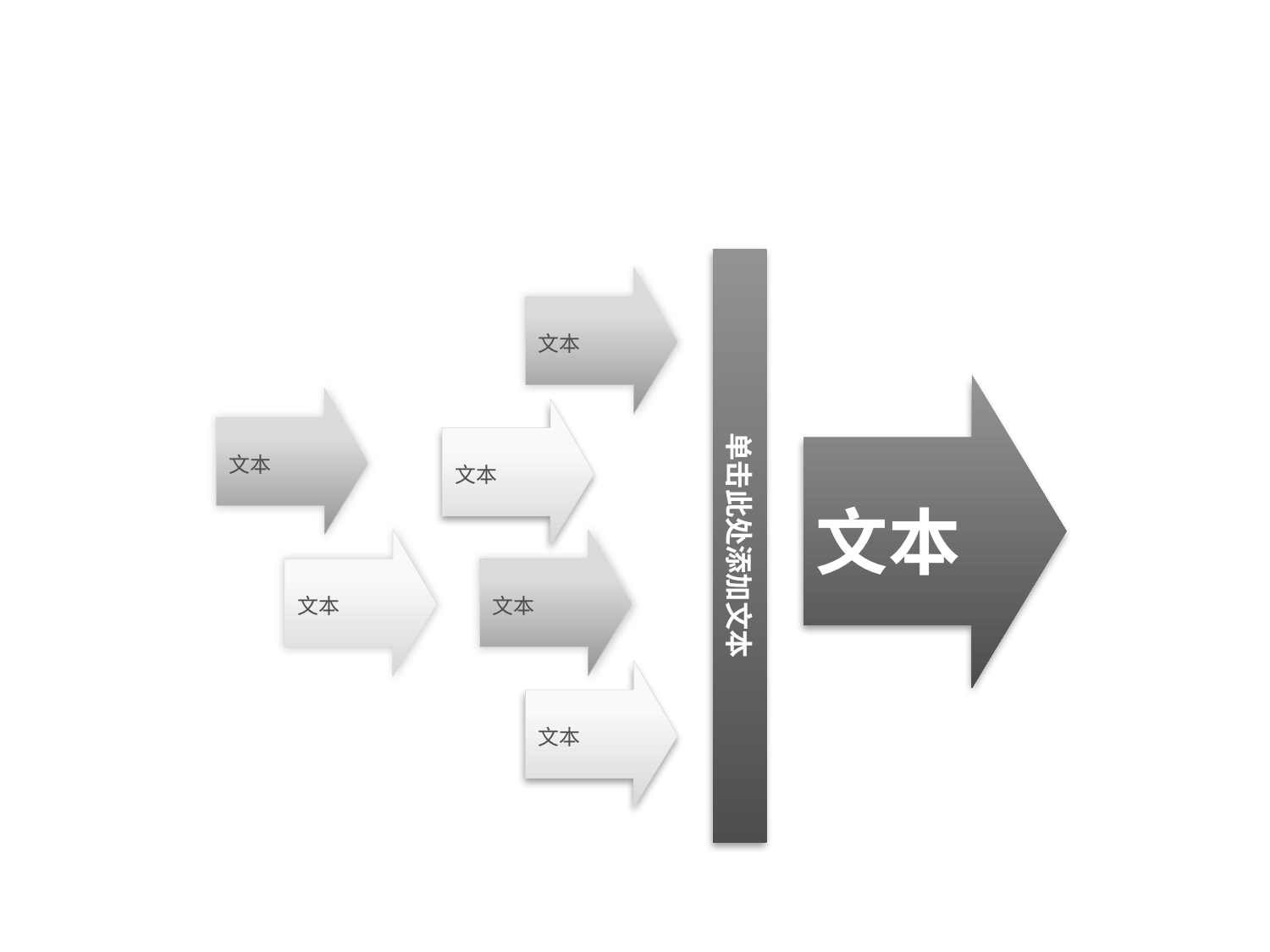

单击此处添加文本
文本
文本
文本
文本
文本
文本
文本